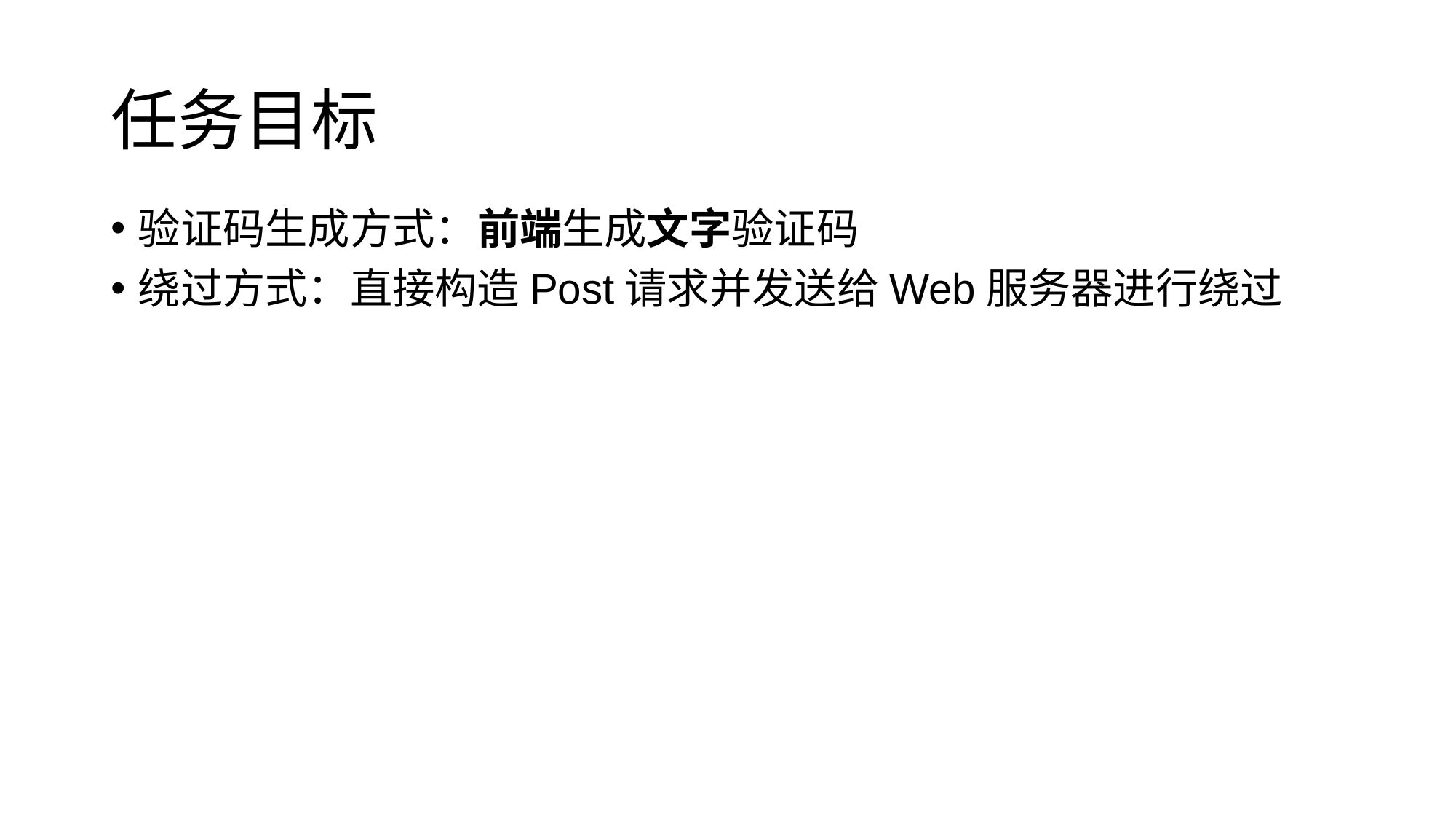

# 任务目标
验证码生成方式：前端生成文字验证码
绕过方式：直接构造Post请求并发送给Web服务器进行绕过